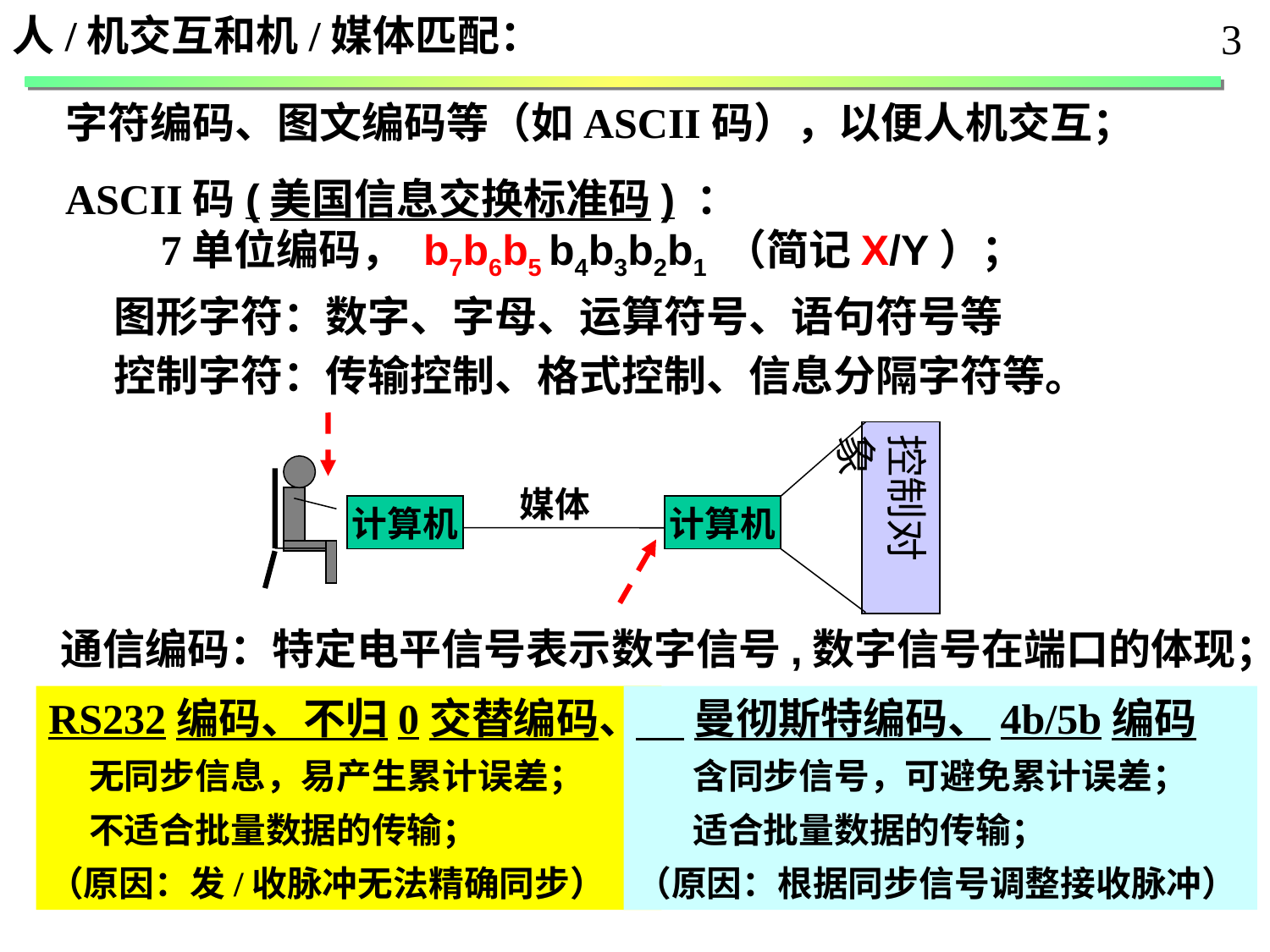

人/机交互和机/媒体匹配：
3

字符编码、图文编码等（如ASCII码），以便人机交互；

ASCII码(美国信息交换标准码) ：
         7单位编码， b7b6b5 b4b3b2b1 （简记X/Y）；
    图形字符：数字、字母、运算符号、语句符号等
    控制字符：传输控制、格式控制、信息分隔字符等。

控制对象

媒体
计算机
计算机

通信编码：特定电平信号表示数字信号,数字信号在端口的体现；
RS232编码、不归0交替编码、
    无同步信息，易产生累计误差；
    不适合批量数据的传输；
（原因：发/收脉冲无法精确同步）
     曼彻斯特编码、4b/5b编码
      含同步信号，可避免累计误差；
      适合批量数据的传输；
（原因：根据同步信号调整接收脉冲）